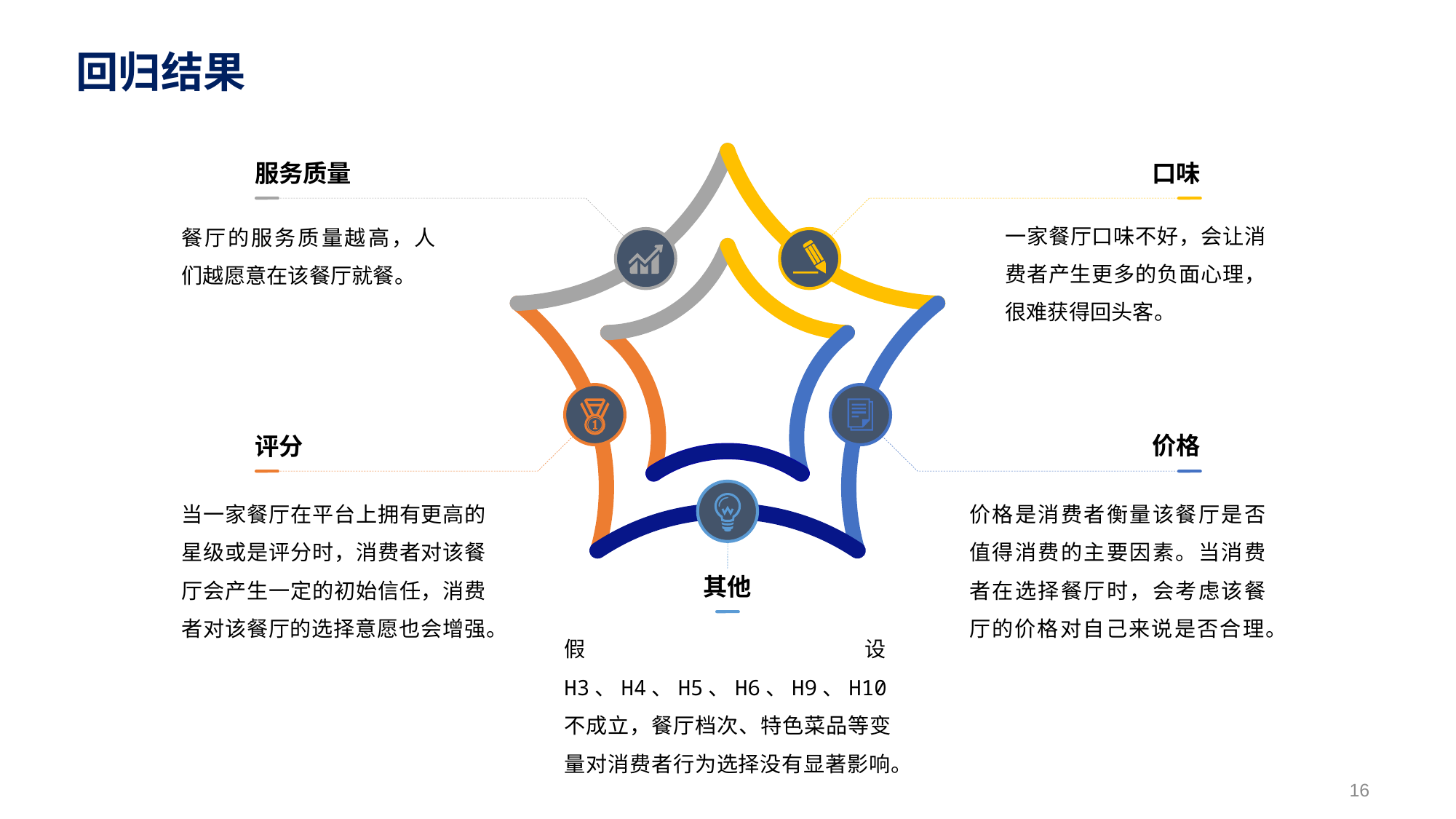

# 回归结果

服务质量
口味

一家餐厅口味不好，会让消费者产生更多的负面心理，很难获得回头客。
餐厅的服务质量越高，人们越愿意在该餐厅就餐。

价格
评分

当一家餐厅在平台上拥有更高的星级或是评分时，消费者对该餐厅会产生一定的初始信任，消费者对该餐厅的选择意愿也会增强。
价格是消费者衡量该餐厅是否值得消费的主要因素。当消费者在选择餐厅时，会考虑该餐厅的价格对自己来说是否合理。

其他

假设H3、H4、H5、H6、H9、H10不成立，餐厅档次、特色菜品等变量对消费者行为选择没有显著影响。
16